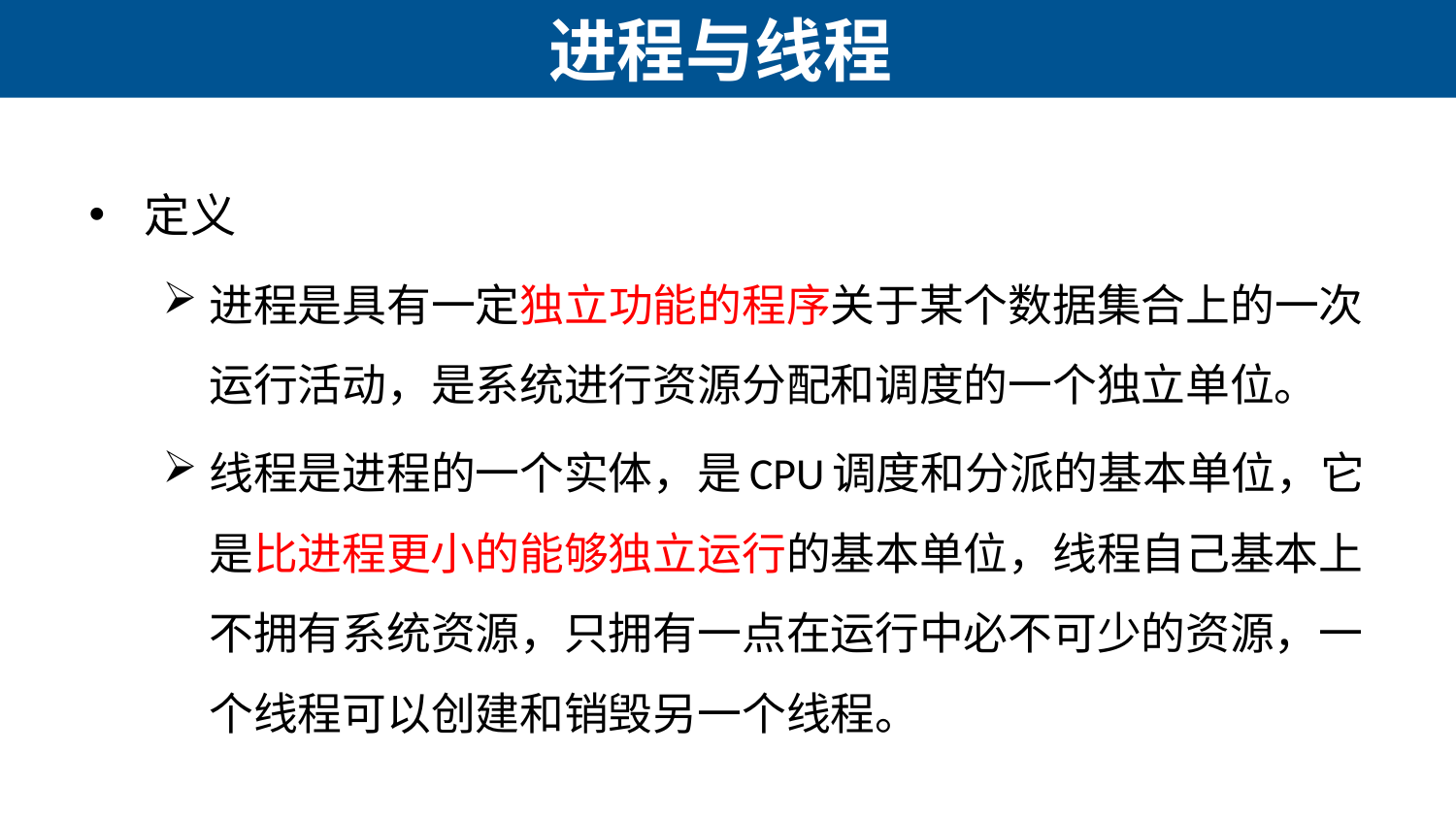

# 进程与线程
定义
进程是具有一定独立功能的程序关于某个数据集合上的一次运行活动，是系统进行资源分配和调度的一个独立单位。
线程是进程的一个实体，是CPU调度和分派的基本单位，它是比进程更小的能够独立运行的基本单位，线程自己基本上不拥有系统资源，只拥有一点在运行中必不可少的资源，一个线程可以创建和销毁另一个线程。